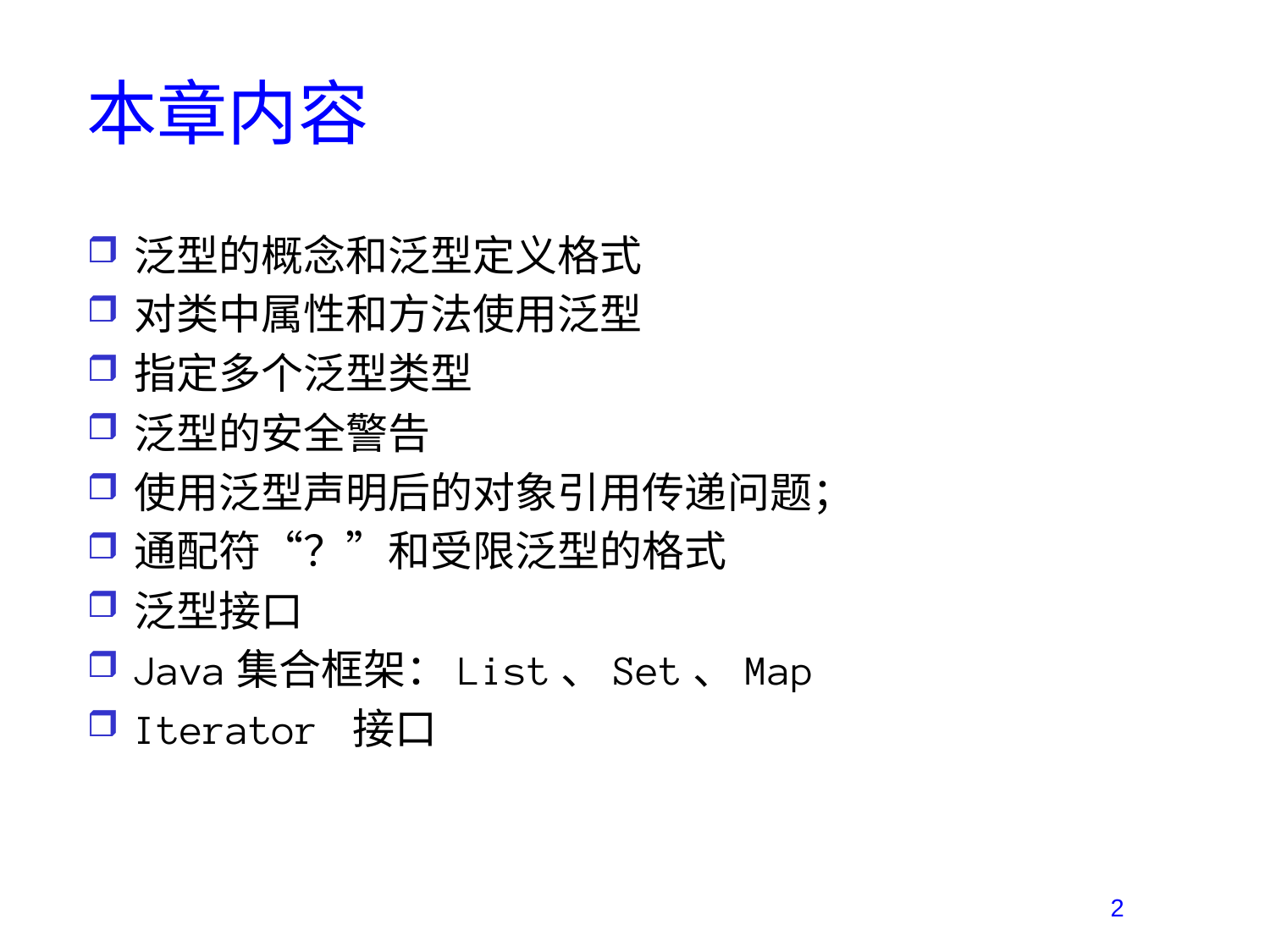

# 本章内容
泛型的概念和泛型定义格式
对类中属性和方法使用泛型
指定多个泛型类型
泛型的安全警告
使用泛型声明后的对象引用传递问题；
通配符“？”和受限泛型的格式
泛型接口
Java集合框架：List、Set、Map
Iterator 接口
2